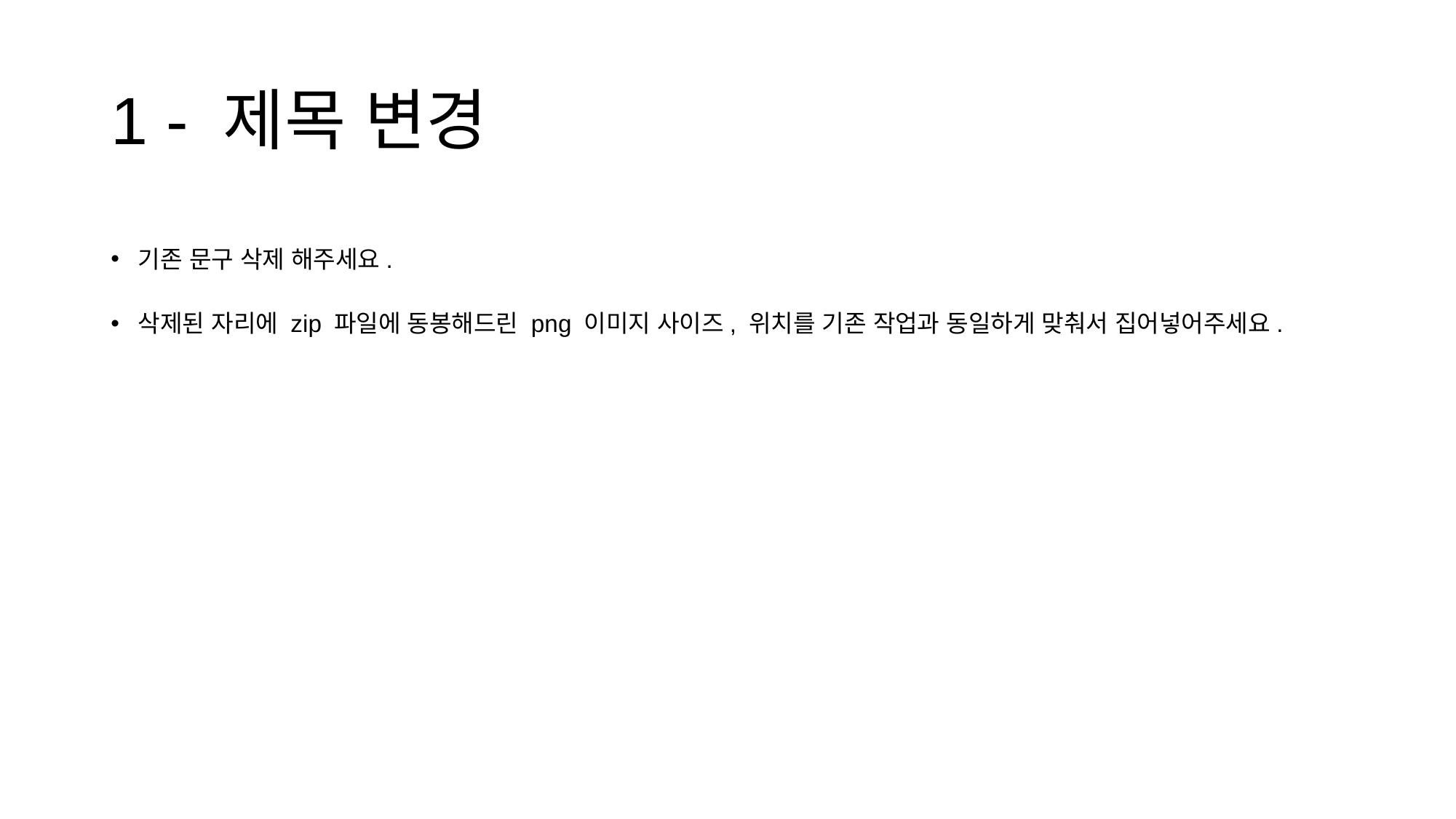

# 1 - 제목 변경
기존 문구 삭제 해주세요.
삭제된 자리에 zip 파일에 동봉해드린 png 이미지 사이즈, 위치를 기존 작업과 동일하게 맞춰서 집어넣어주세요.